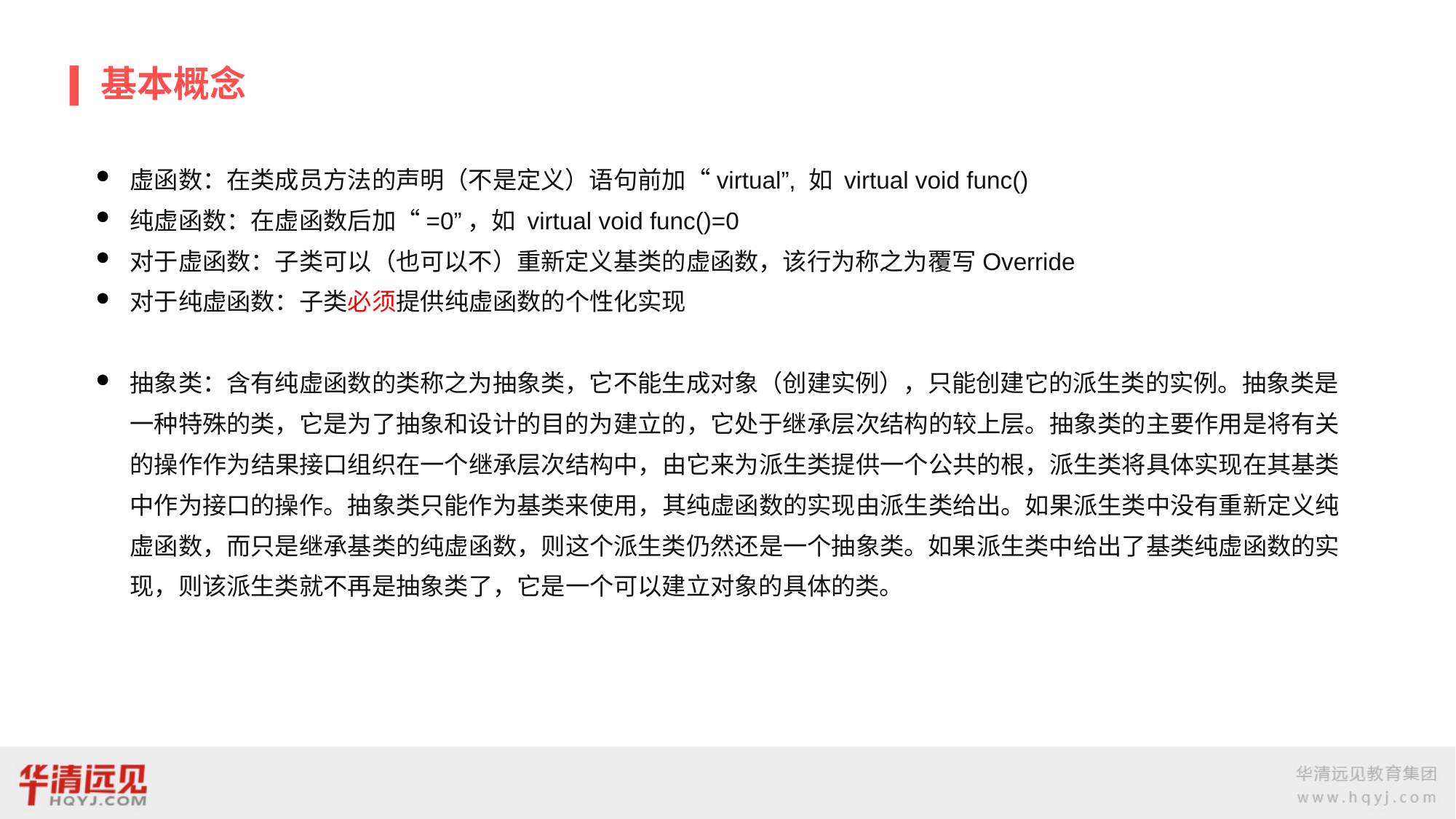

# 基本概念
虚函数：在类成员方法的声明（不是定义）语句前加“virtual”, 如 virtual void func()
纯虚函数：在虚函数后加“=0”，如 virtual void func()=0
对于虚函数：子类可以（也可以不）重新定义基类的虚函数，该行为称之为覆写Override
对于纯虚函数：子类必须提供纯虚函数的个性化实现

抽象类：含有纯虚函数的类称之为抽象类，它不能生成对象（创建实例），只能创建它的派生类的实例。抽象类是一种特殊的类，它是为了抽象和设计的目的为建立的，它处于继承层次结构的较上层。抽象类的主要作用是将有关的操作作为结果接口组织在一个继承层次结构中，由它来为派生类提供一个公共的根，派生类将具体实现在其基类中作为接口的操作。抽象类只能作为基类来使用，其纯虚函数的实现由派生类给出。如果派生类中没有重新定义纯虚函数，而只是继承基类的纯虚函数，则这个派生类仍然还是一个抽象类。如果派生类中给出了基类纯虚函数的实现，则该派生类就不再是抽象类了，它是一个可以建立对象的具体的类。